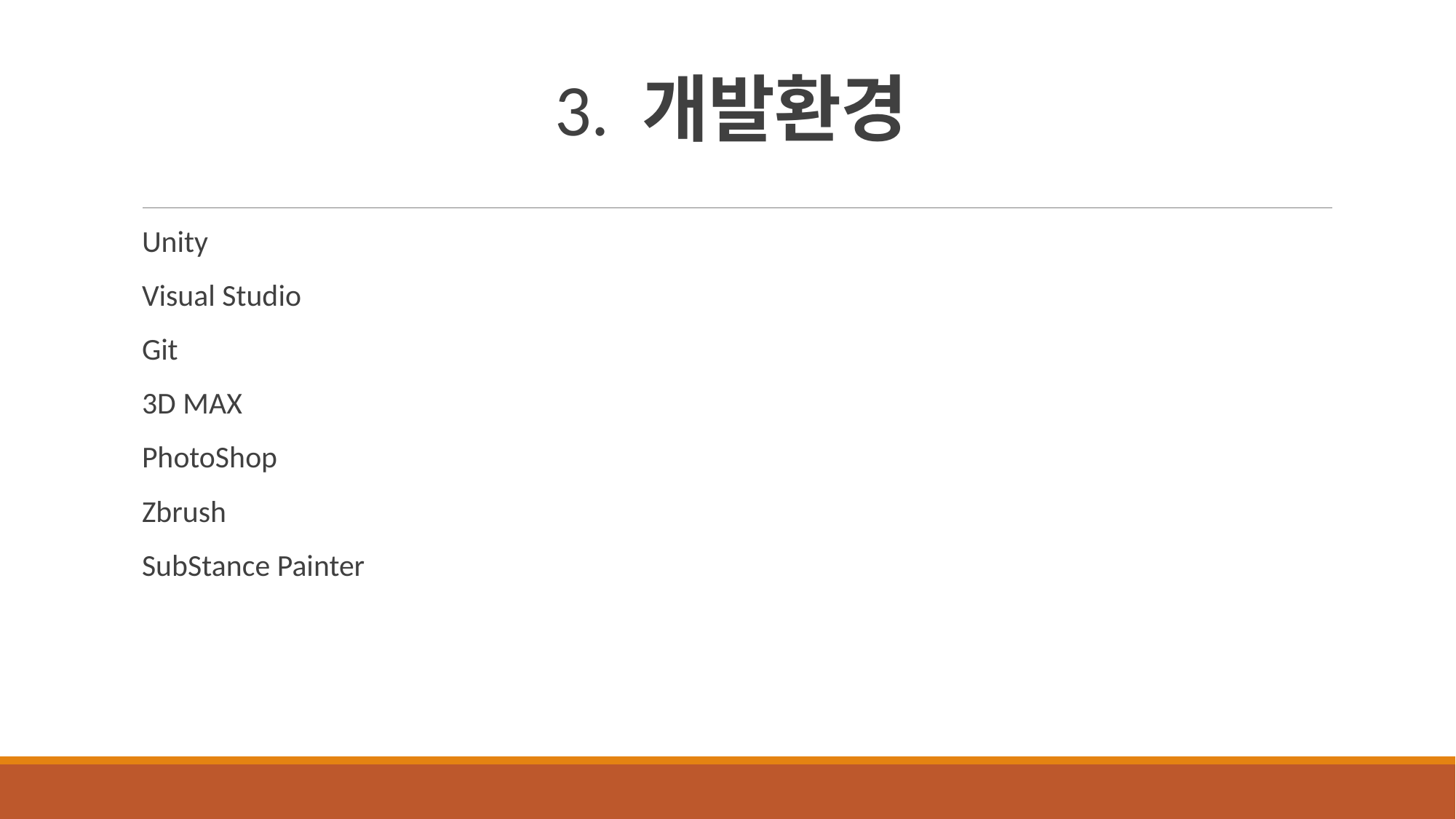

# 3. 개발환경
Unity
Visual Studio
Git
3D MAX
PhotoShop
Zbrush
SubStance Painter